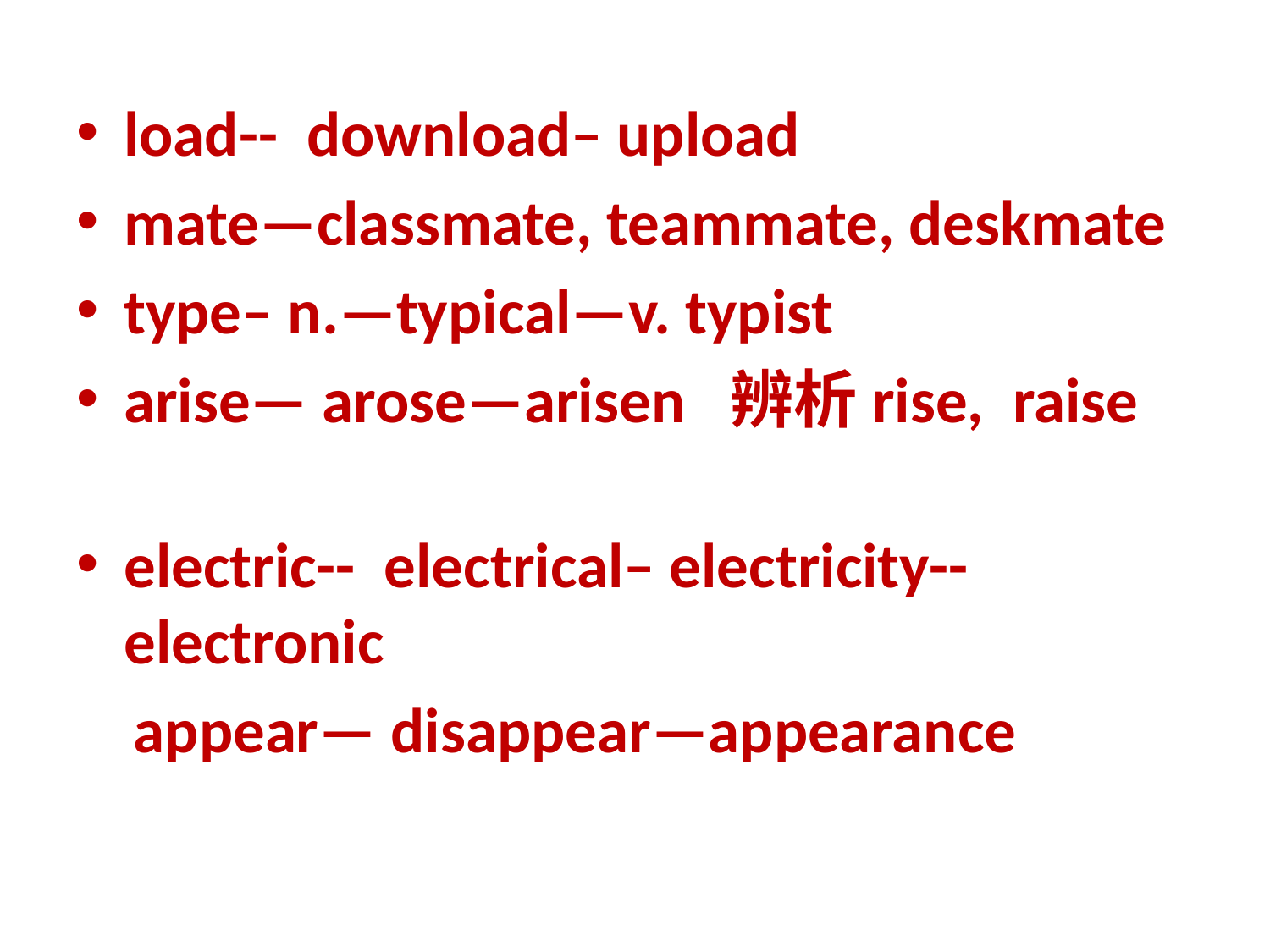

load--  download– upload
mate—classmate, teammate, deskmate
type– n.—typical—v. typist
arise— arose—arisen  辨析rise,  raise
electric--  electrical– electricity-- electronic
    appear— disappear—appearance